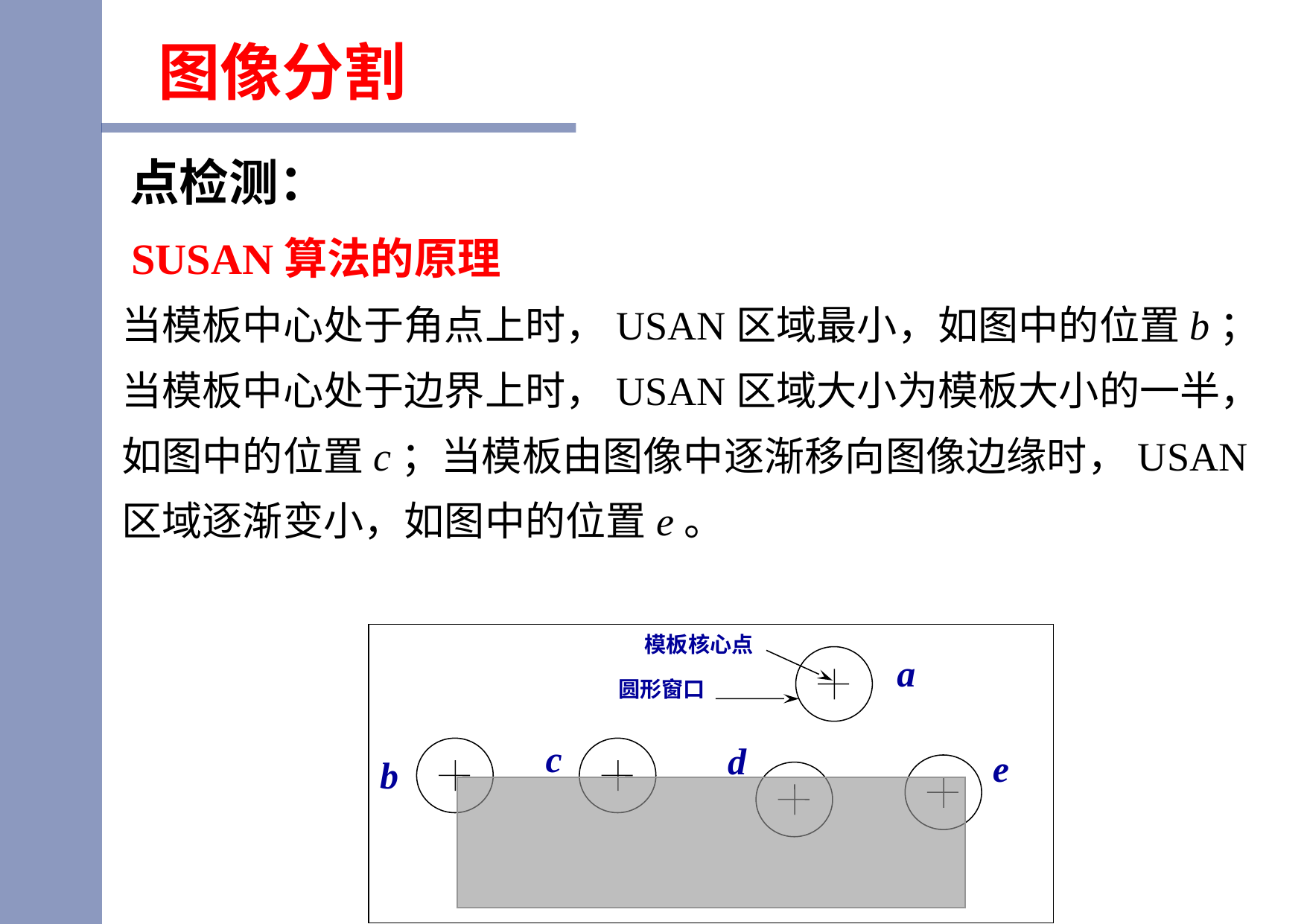

图像分割
点检测：
SUSAN算法的原理
当模板中心处于角点上时，USAN区域最小，如图中的位置b；当模板中心处于边界上时，USAN区域大小为模板大小的一半，如图中的位置c；当模板由图像中逐渐移向图像边缘时，USAN区域逐渐变小，如图中的位置e。

模板核心点
a

c
d

e
b

圆形窗口